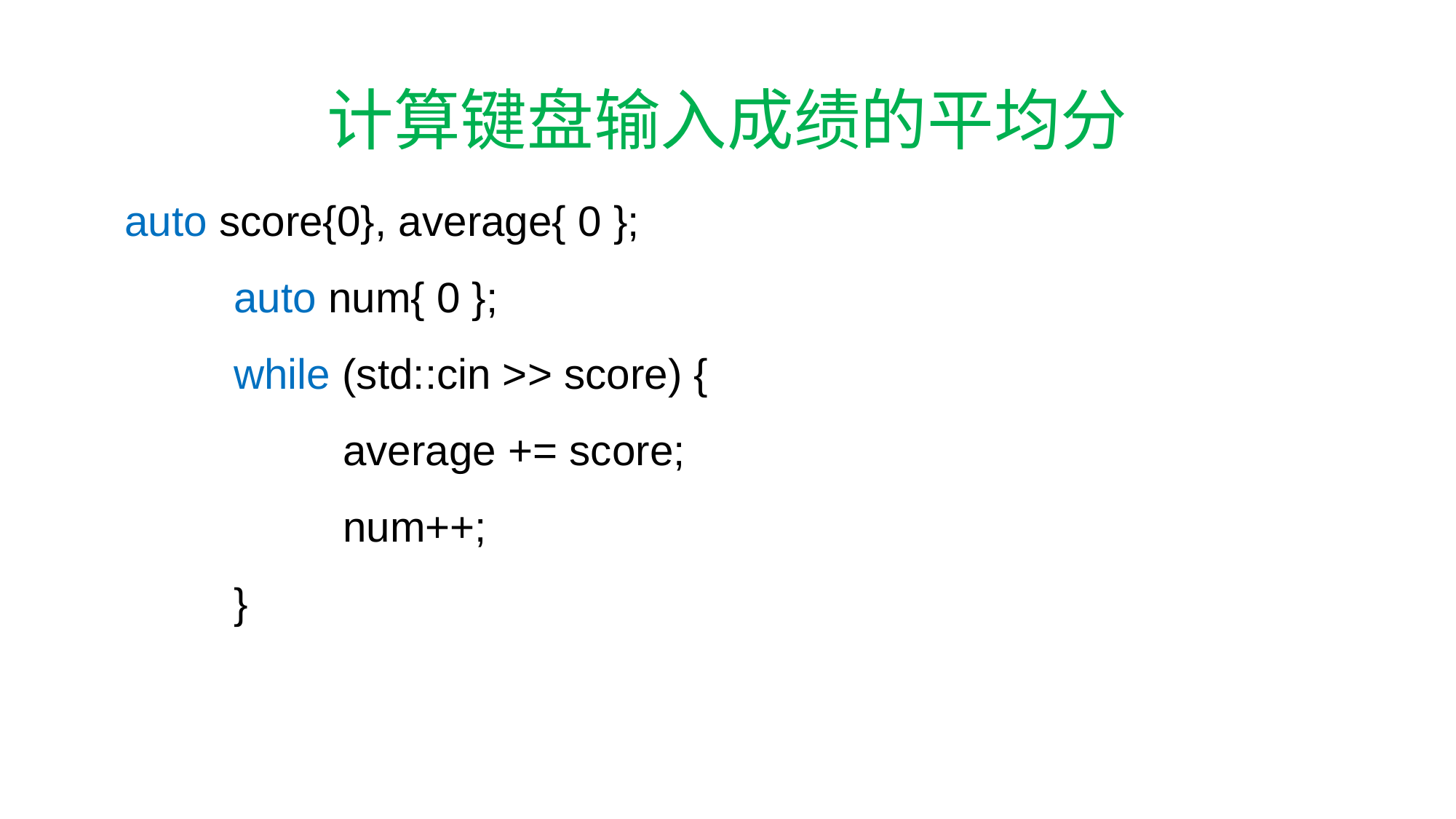

# 计算键盘输入成绩的平均分
auto score{0}, average{ 0 };
	auto num{ 0 };
	while (std::cin >> score) {
		average += score;
		num++;
	}